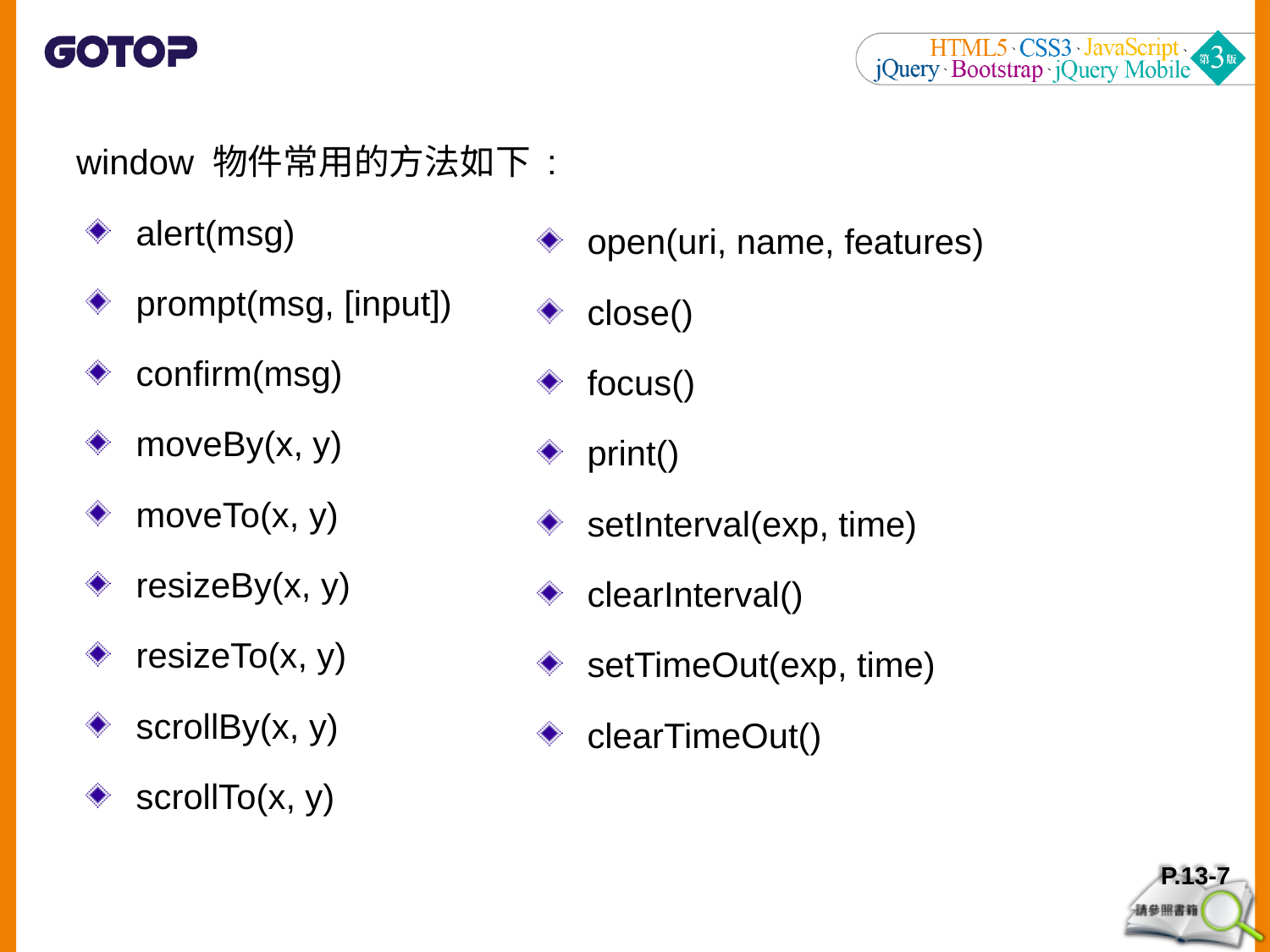

window 物件常用的方法如下 :
 alert(msg)
 prompt(msg, [input])
 conﬁrm(msg)
 moveBy(x, y)
 moveTo(x, y)
 resizeBy(x, y)
 resizeTo(x, y)
 scrollBy(x, y)
 scrollTo(x, y)
 open(uri, name, features)
 close()
 focus()
 print()
 setInterval(exp, time)
 clearInterval()
 setTimeOut(exp, time)
 clearTimeOut()

P.13-7